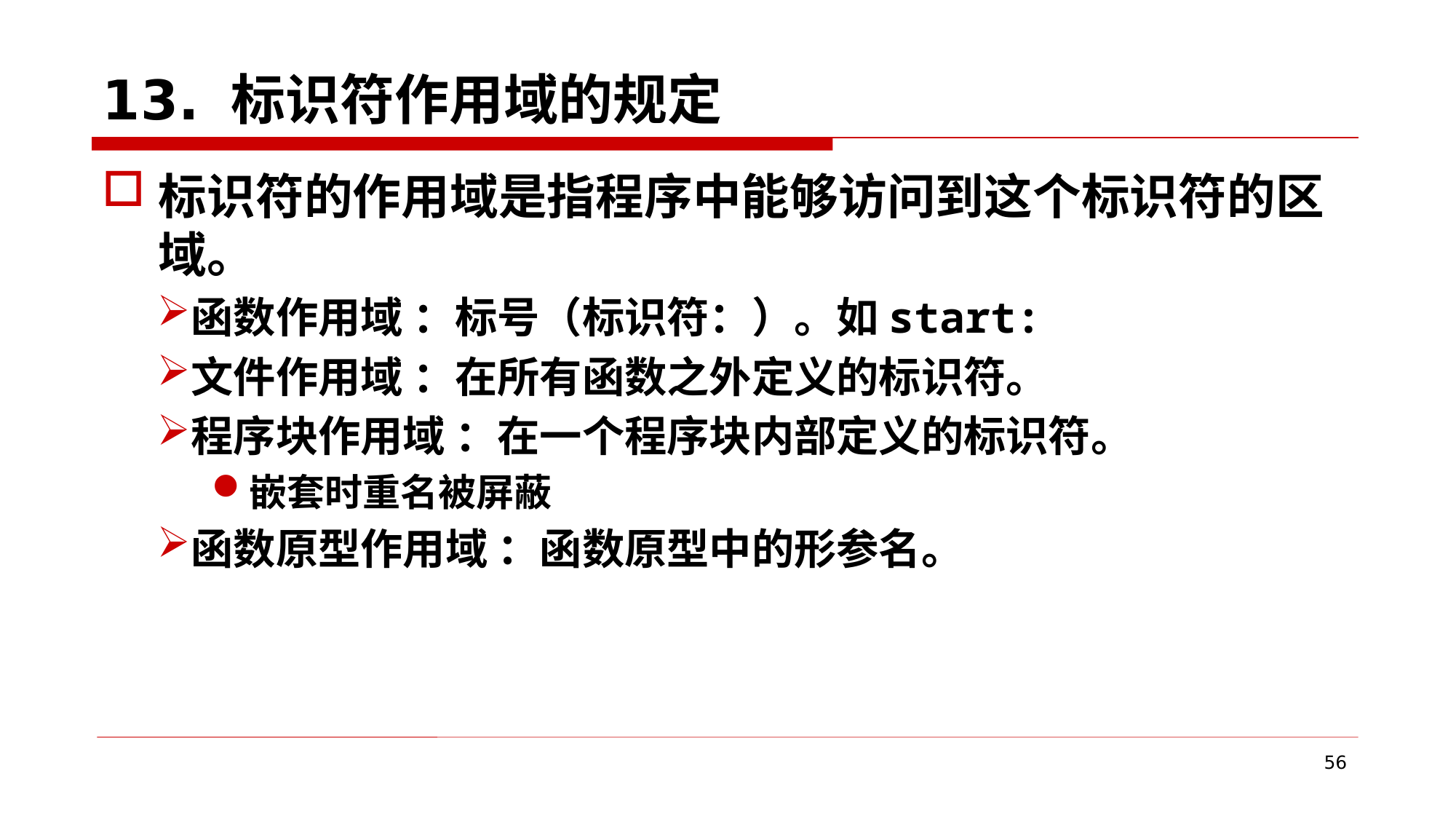

13. 标识符作用域的规定
标识符的作用域是指程序中能够访问到这个标识符的区域。
函数作用域 ：标号（标识符：）。如start:
文件作用域 ：在所有函数之外定义的标识符。
程序块作用域 ：在一个程序块内部定义的标识符。
嵌套时重名被屏蔽
函数原型作用域 ：函数原型中的形参名。
56